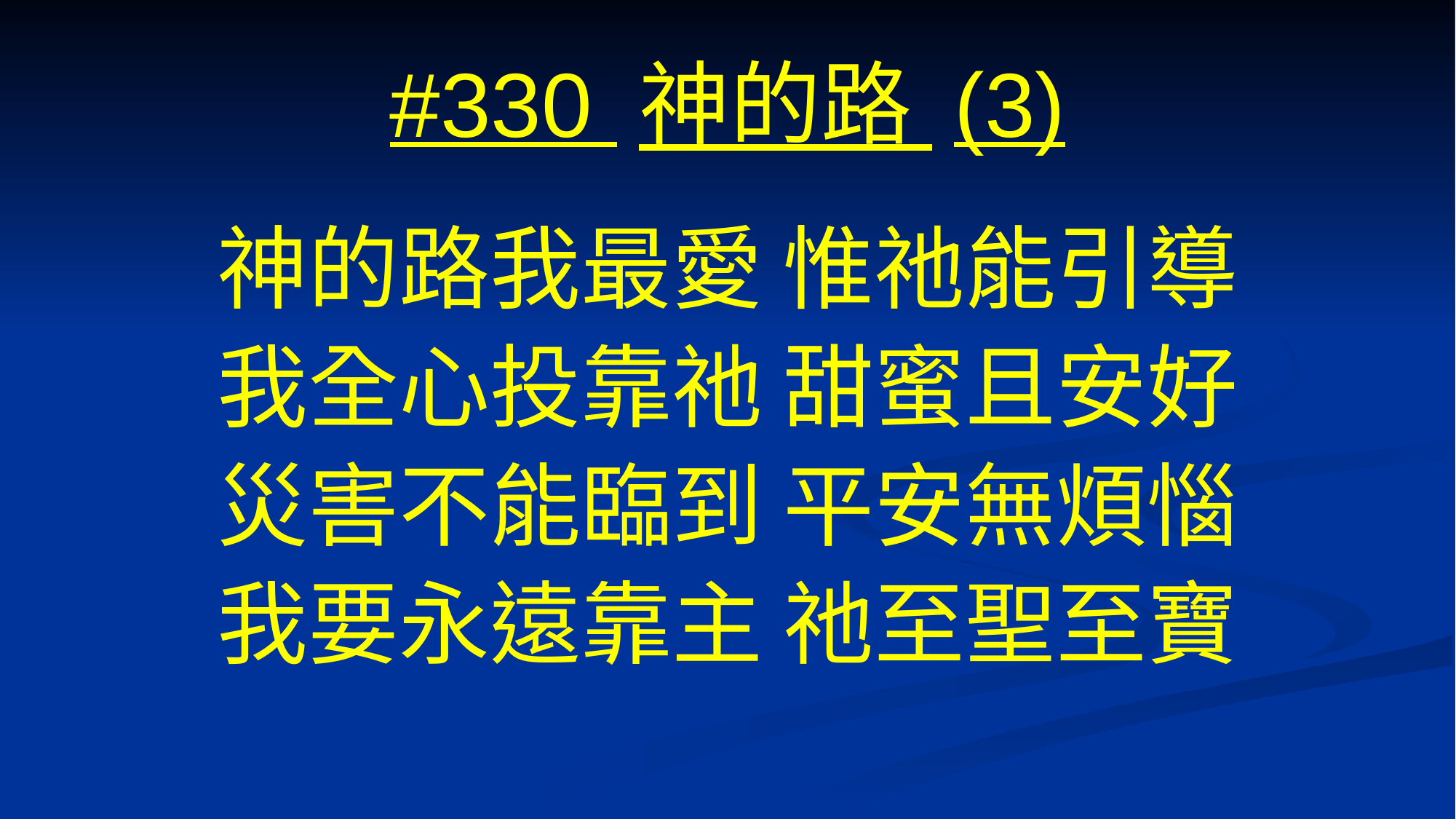

# #330 神的路 (3)
神的路我最愛 惟祂能引導
我全心投靠祂 甜蜜且安好
災害不能臨到 平安無煩惱
我要永遠靠主 祂至聖至寶